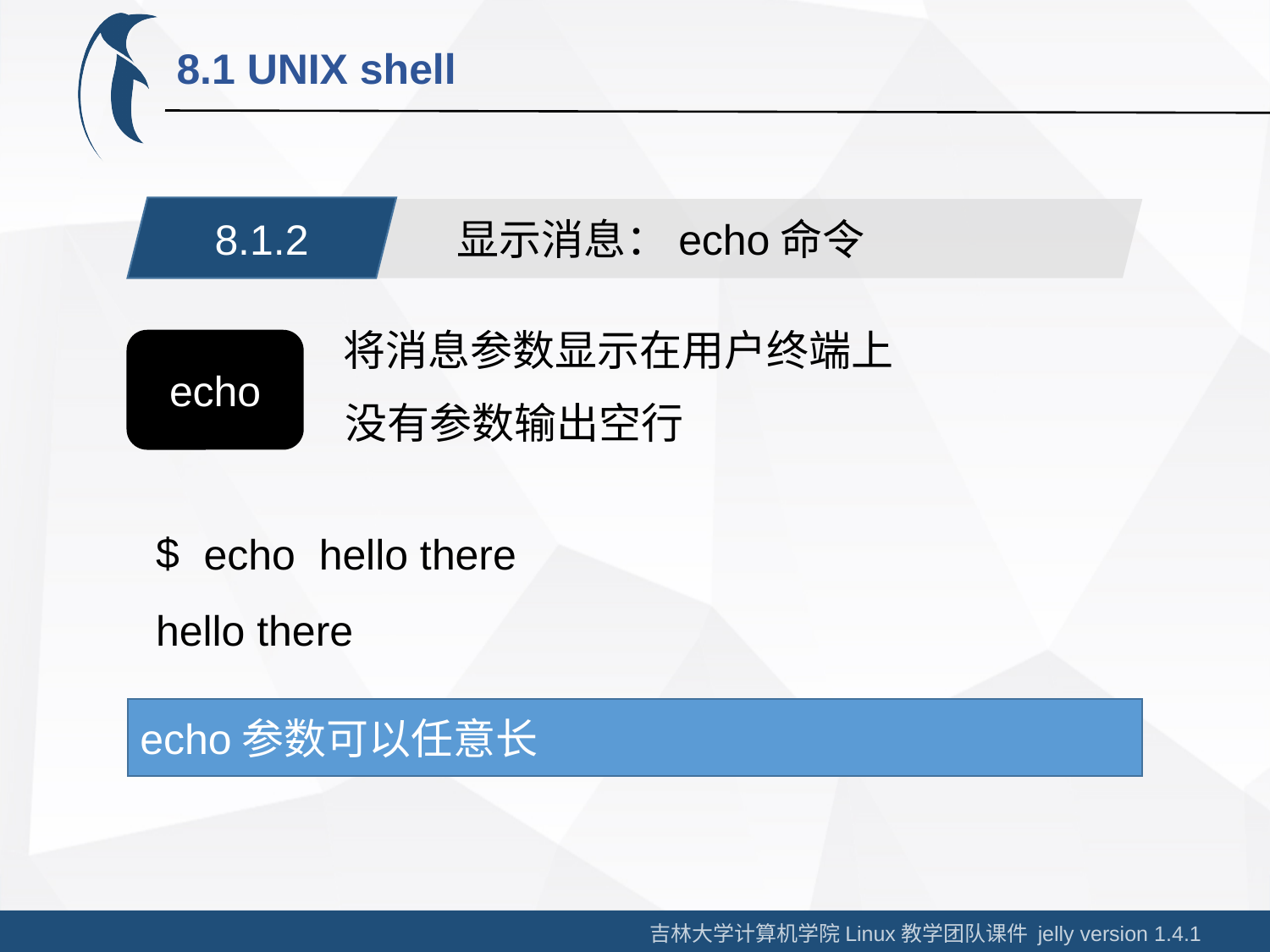

8.1 UNIX shell
8.1.2
显示消息：echo命令
将消息参数显示在用户终端上
echo
没有参数输出空行
echo  hello there
hello there
echo参数可以任意长